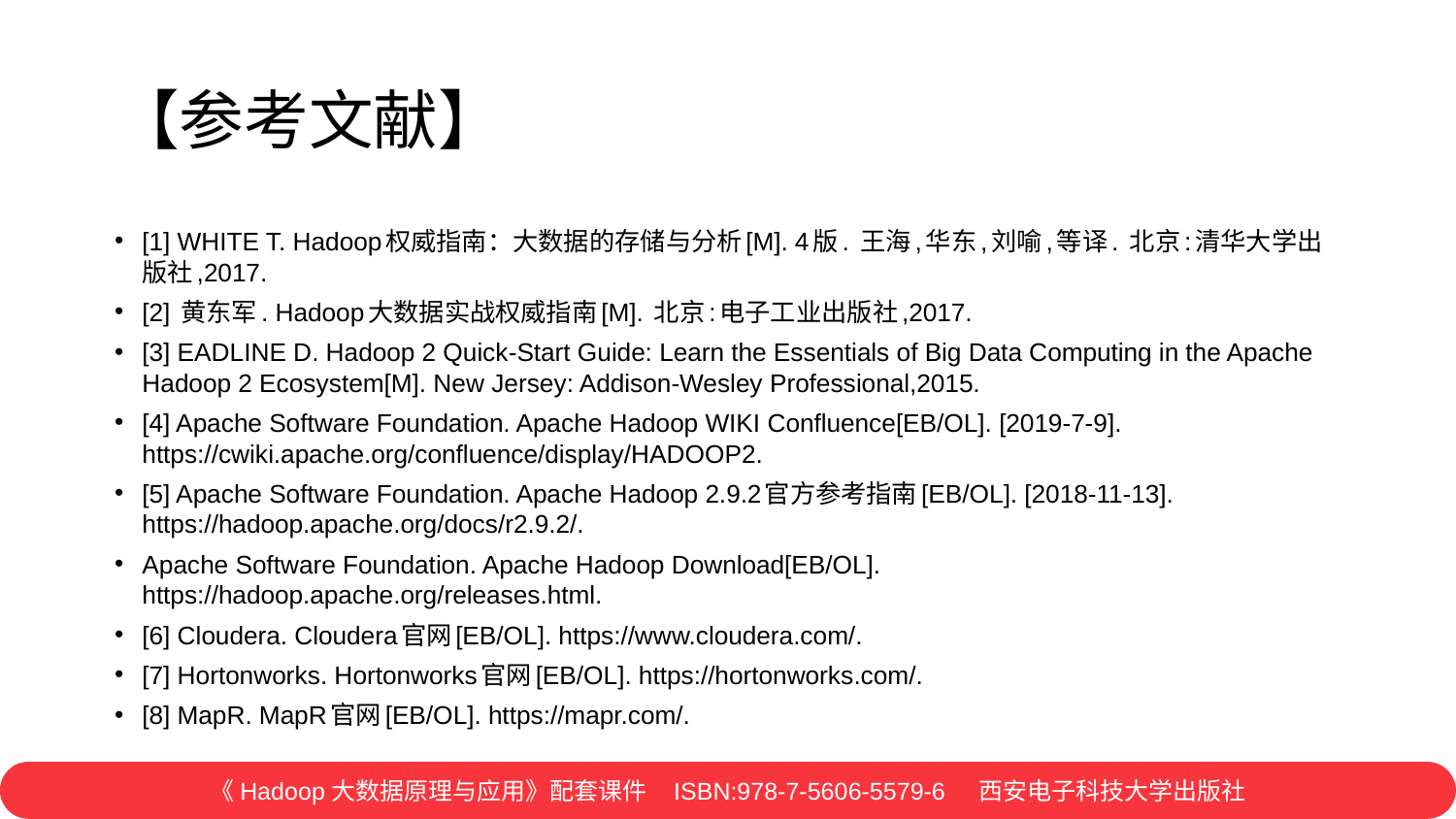

# 【参考文献】
[1] WHITE T. Hadoop权威指南：大数据的存储与分析[M]. 4版. 王海,华东,刘喻,等译. 北京:清华大学出版社,2017.
[2] 黄东军. Hadoop大数据实战权威指南[M]. 北京:电子工业出版社,2017.
[3] EADLINE D. Hadoop 2 Quick-Start Guide: Learn the Essentials of Big Data Computing in the Apache Hadoop 2 Ecosystem[M]. New Jersey: Addison-Wesley Professional,2015.
[4] Apache Software Foundation. Apache Hadoop WIKI Confluence[EB/OL]. [2019-7-9]. https://cwiki.apache.org/confluence/display/HADOOP2.
[5] Apache Software Foundation. Apache Hadoop 2.9.2官方参考指南[EB/OL]. [2018-11-13]. https://hadoop.apache.org/docs/r2.9.2/.
Apache Software Foundation. Apache Hadoop Download[EB/OL]. https://hadoop.apache.org/releases.html.
[6] Cloudera. Cloudera官网[EB/OL]. https://www.cloudera.com/.
[7] Hortonworks. Hortonworks官网[EB/OL]. https://hortonworks.com/.
[8] MapR. MapR官网[EB/OL]. https://mapr.com/.